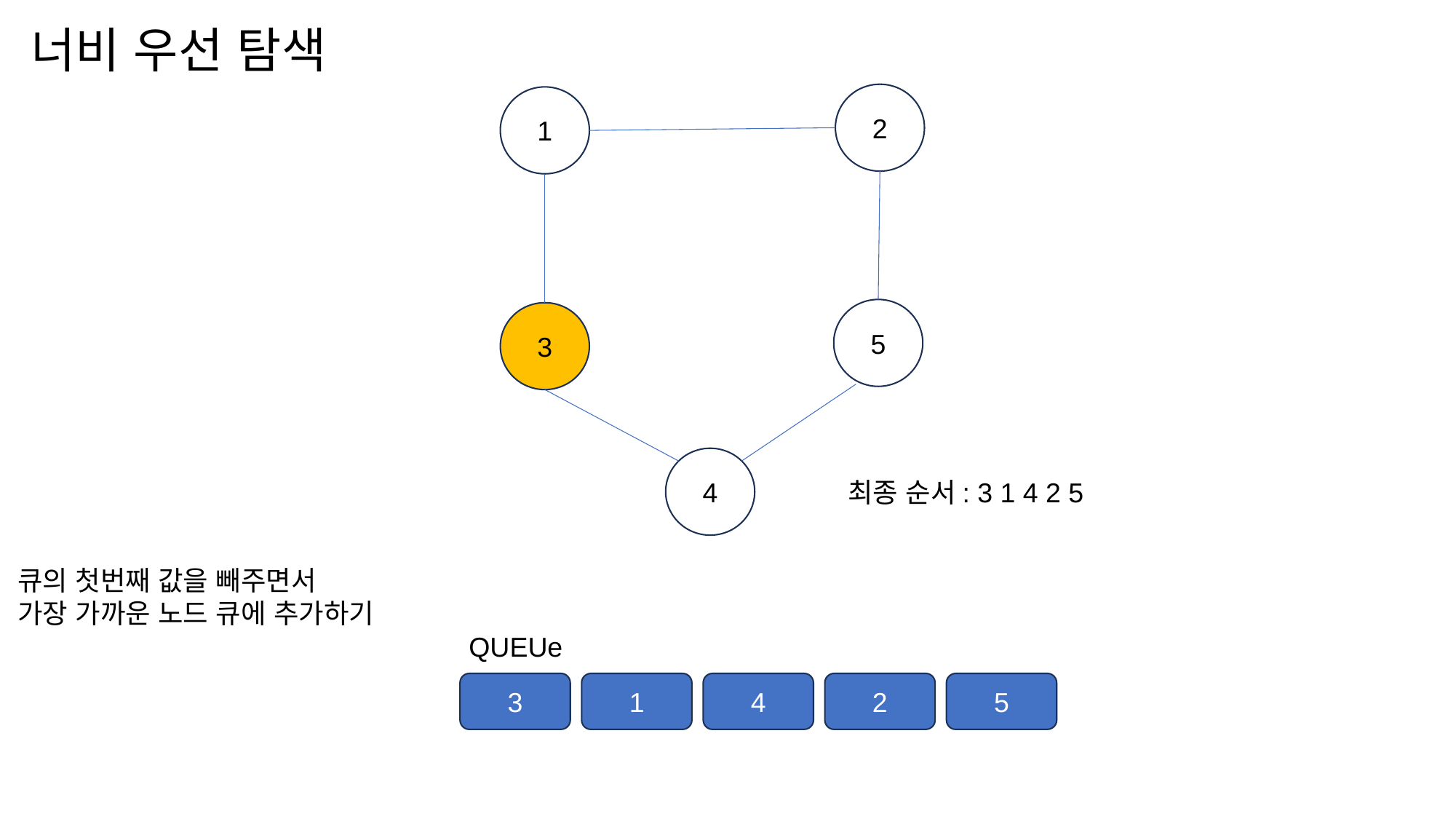

너비 우선 탐색
2
1
5
3
4
최종 순서: 3 1 4 2 5
큐의 첫번째 값을 빼주면서
가장 가까운 노드 큐에 추가하기
QUEUe
3
1
4
2
5